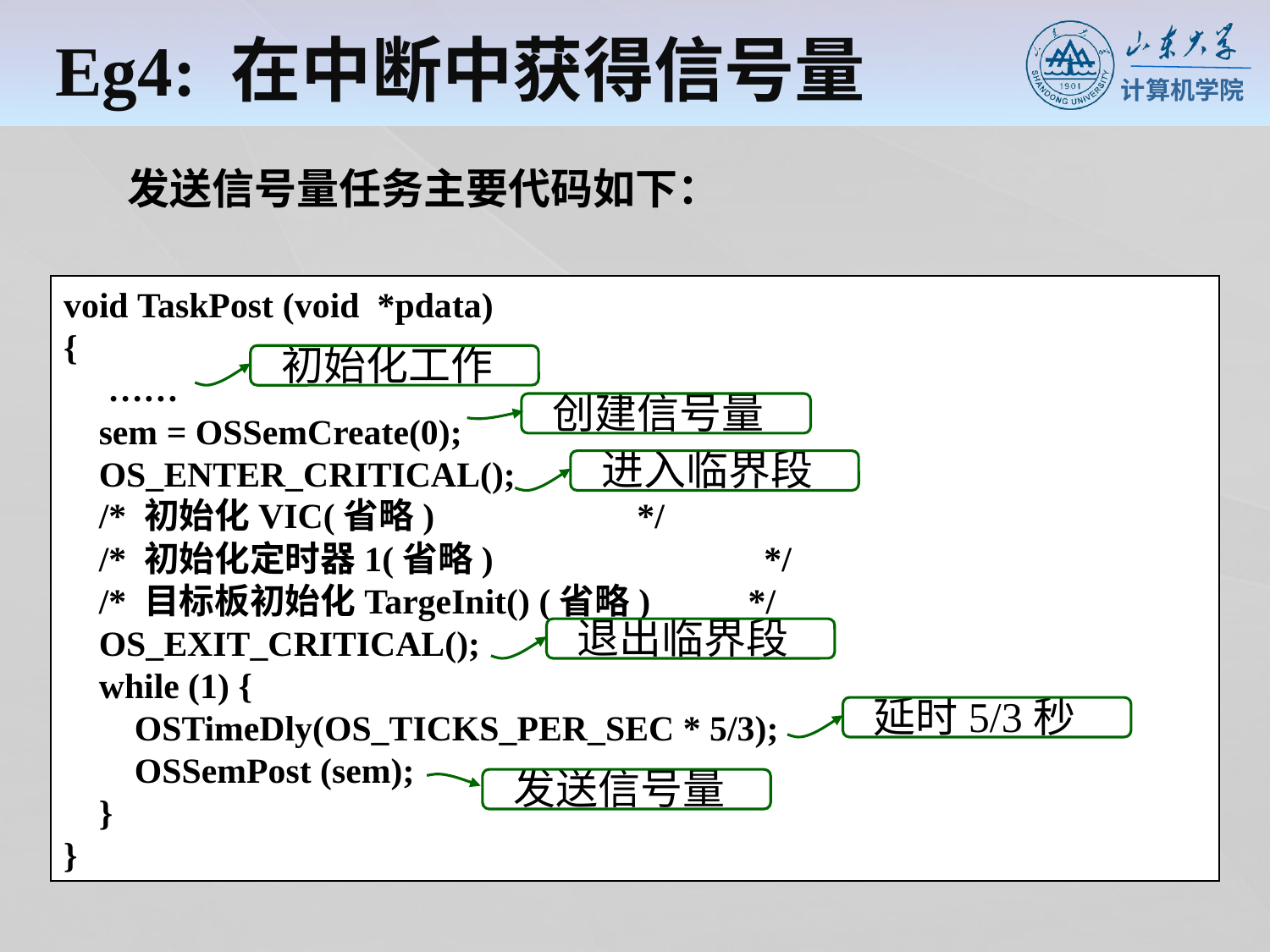

Eg4: 在中断中获得信号量
    发送信号量任务主要代码如下：
void TaskPost (void  *pdata)
{
     ……
    sem = OSSemCreate(0);
    OS_ENTER_CRITICAL();
    /* 初始化VIC(省略)	                   */
    /* 初始化定时器1(省略) 	                   */
    /* 目标板初始化TargeInit() (省略)           */
    OS_EXIT_CRITICAL();
    while (1) {
        OSTimeDly(OS_TICKS_PER_SEC * 5/3);
        OSSemPost (sem);
    }
}
初始化工作

创建信号量

进入临界段

退出临界段

延时5/3秒

发送信号量